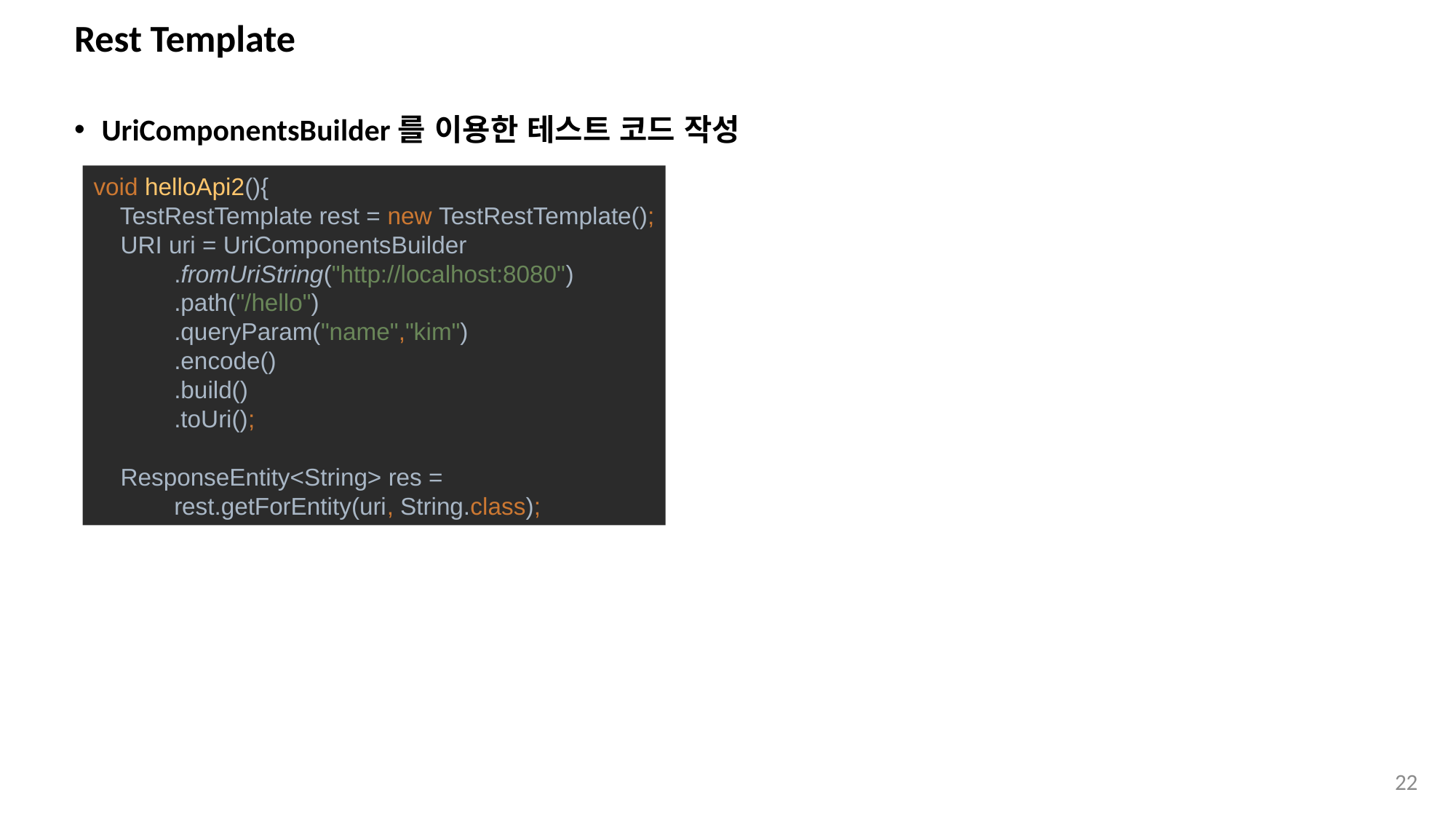

# Rest Template
UriComponentsBuilder를 이용한 테스트 코드 작성

void helloApi2(){
    TestRestTemplate rest = new TestRestTemplate();
    URI uri = UriComponentsBuilder
            .fromUriString("http://localhost:8080")
            .path("/hello")
            .queryParam("name","kim")
            .encode()
            .build()
            .toUri();
    ResponseEntity<String> res =
            rest.getForEntity(uri, String.class);
22